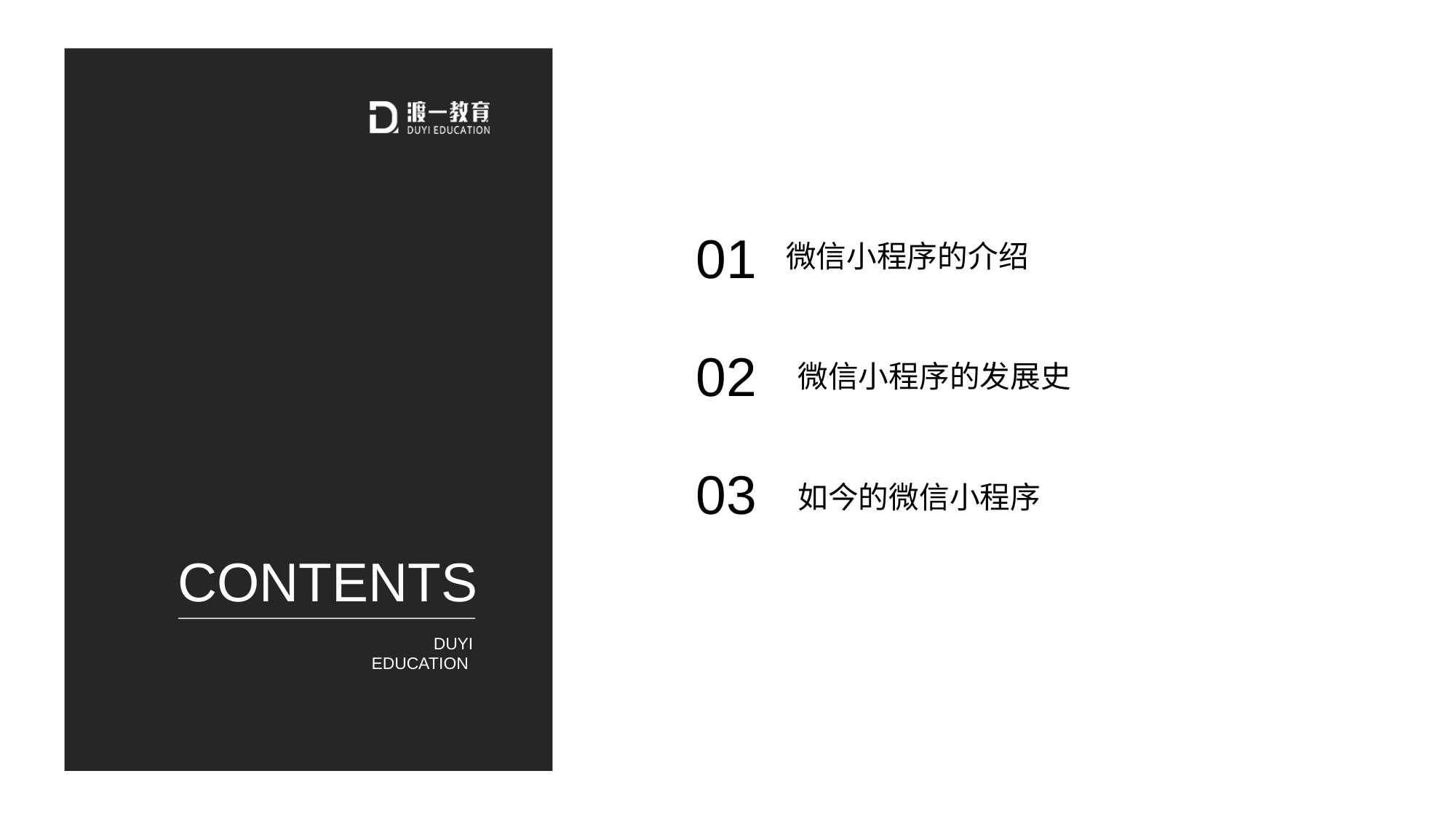

微信小程序的介绍
# 01
02
微信小程序的发展史
03
如今的微信小程序